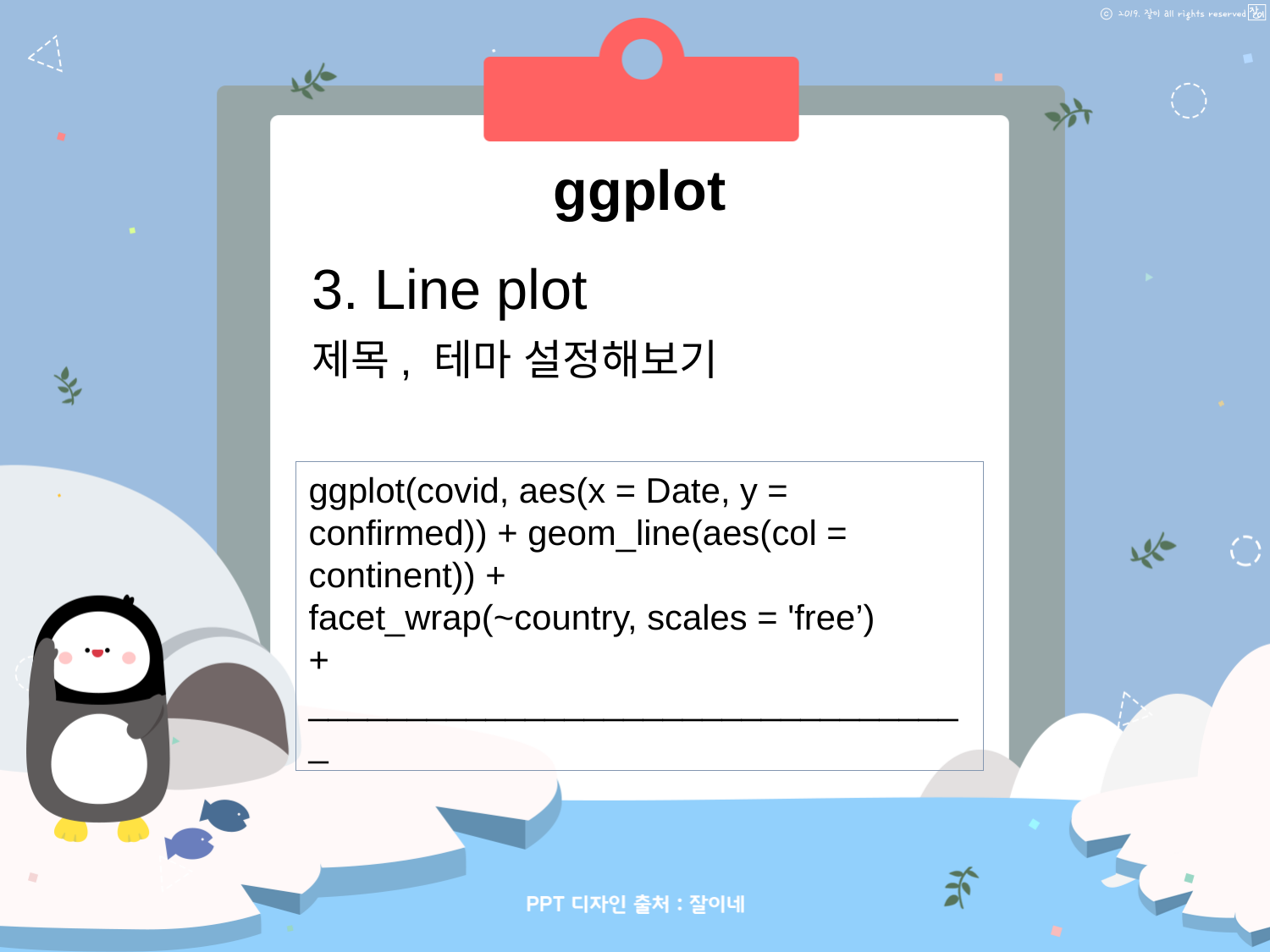

ggplot
3. Line plot
제목, 테마 설정해보기
ggplot(covid, aes(x = Date, y = confirmed)) + geom_line(aes(col = continent)) +
facet_wrap(~country, scales = 'free’)
+ __________________________________